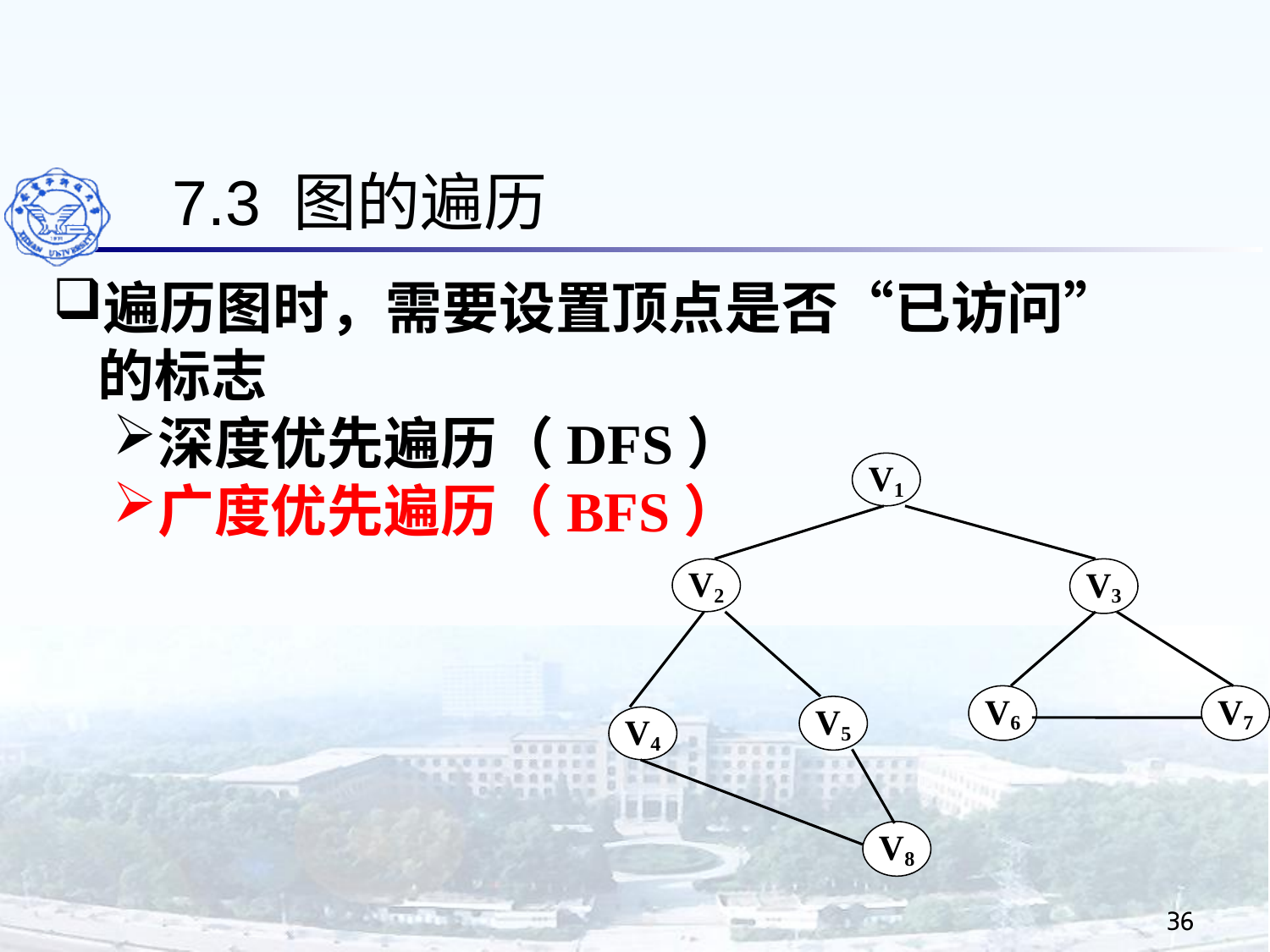

7.3 图的遍历
遍历图时，需要设置顶点是否“已访问”的标志
深度优先遍历（DFS）
广度优先遍历（BFS）
V1

V2

V3

V6

V7

V5

V4

V8

36